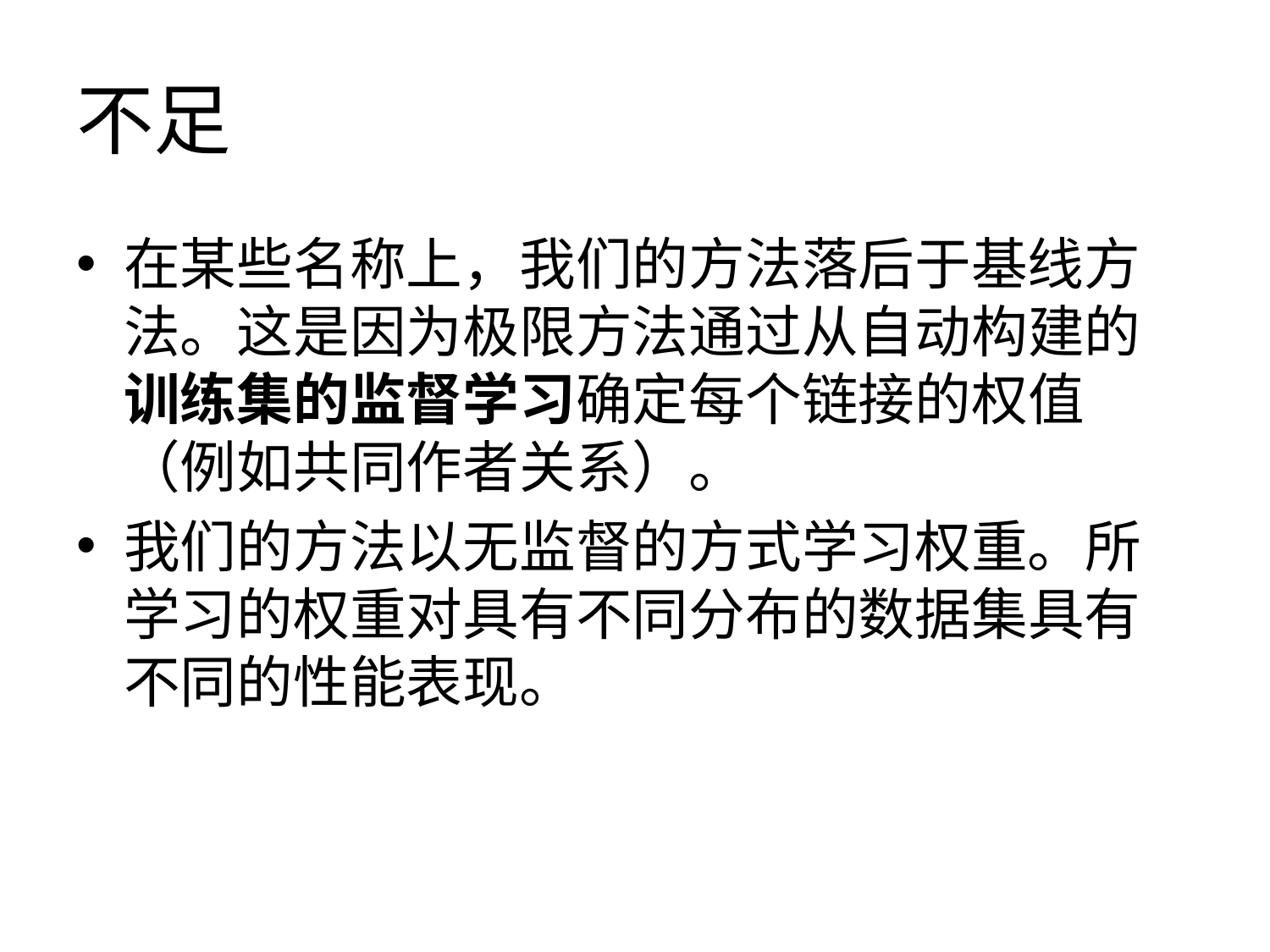

# 不足
在某些名称上，我们的方法落后于基线方法。这是因为极限方法通过从自动构建的训练集的监督学习确定每个链接的权值（例如共同作者关系）。
我们的方法以无监督的方式学习权重。所学习的权重对具有不同分布的数据集具有不同的性能表现。